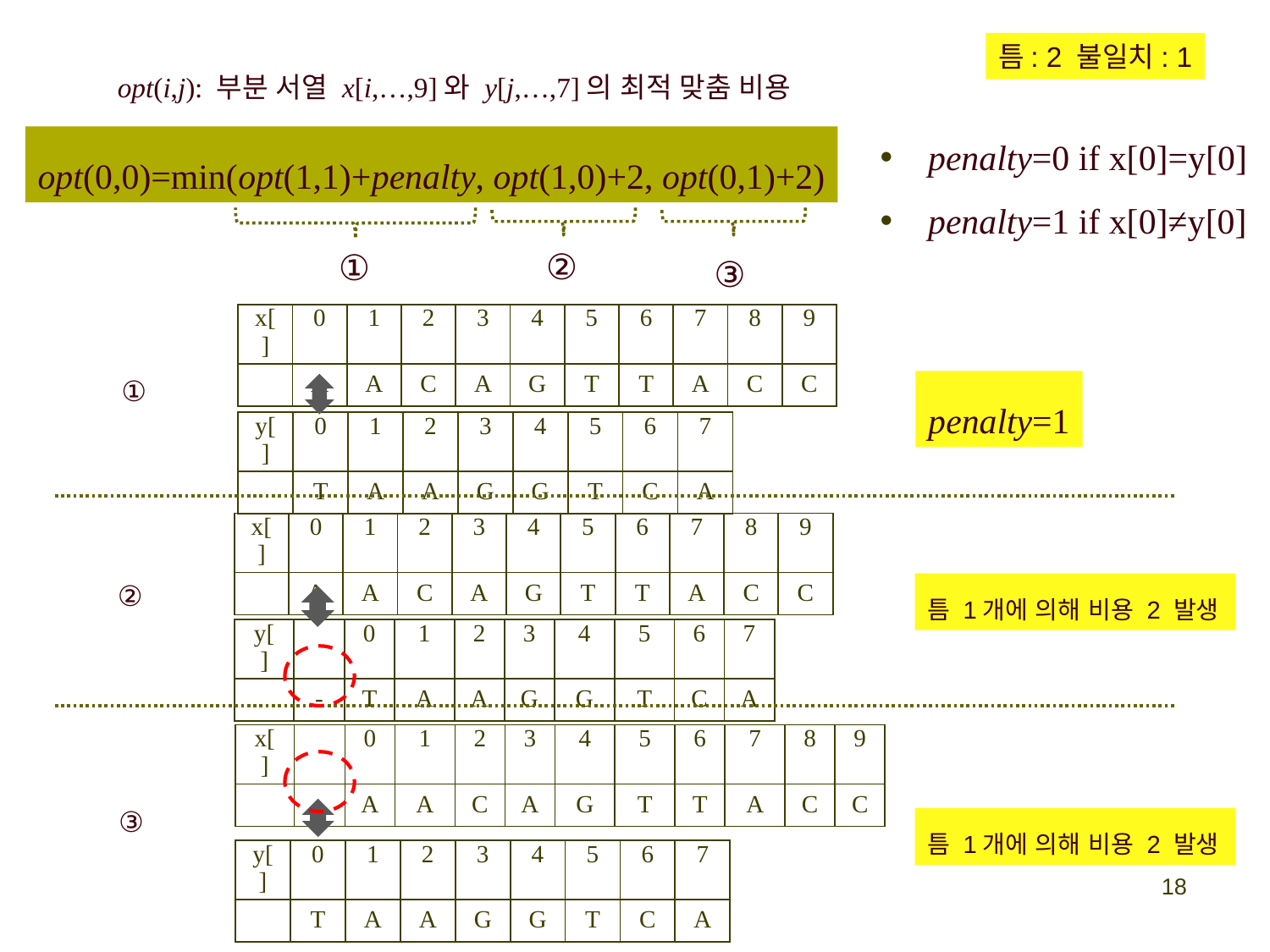

틈: 2 불일치: 1
opt(i,j): 부분 서열 x[i,…,9]와 y[j,…,7]의 최적 맞춤 비용

penalty=0 if x[0]=y[0]
penalty=1 if x[0]≠y[0]
opt(0,0)=min(opt(1,1)+penalty, opt(1,0)+2, opt(0,1)+2)

③
②
①
| x[ ] | 0 | 1 | 2 | 3 | 4 | 5 | 6 | 7 | 8 | 9 |
| --- | --- | --- | --- | --- | --- | --- | --- | --- | --- | --- |
|  | A | A | C | A | G | T | T | A | C | C |
①
penalty=1

| y[ ] | 0 | 1 | 2 | 3 | 4 | 5 | 6 | 7 |
| --- | --- | --- | --- | --- | --- | --- | --- | --- |
|  | T | A | A | G | G | T | C | A |
| x[ ] | 0 | 1 | 2 | 3 | 4 | 5 | 6 | 7 | 8 | 9 |
| --- | --- | --- | --- | --- | --- | --- | --- | --- | --- | --- |
|  | A | A | C | A | G | T | T | A | C | C |
②
틈 1개에 의해 비용 2 발생

| y[ ] |  | 0 | 1 | 2 | 3 | 4 | 5 | 6 | 7 |
| --- | --- | --- | --- | --- | --- | --- | --- | --- | --- |
|  | - | T | A | A | G | G | T | C | A |

| x[ ] |  | 0 | 1 | 2 | 3 | 4 | 5 | 6 | 7 | 8 | 9 |
| --- | --- | --- | --- | --- | --- | --- | --- | --- | --- | --- | --- |
|  | - | A | A | C | A | G | T | T | A | C | C |

③

틈 1개에 의해 비용 2 발생
| y[ ] | 0 | 1 | 2 | 3 | 4 | 5 | 6 | 7 |
| --- | --- | --- | --- | --- | --- | --- | --- | --- |
|  | T | A | A | G | G | T | C | A |
18